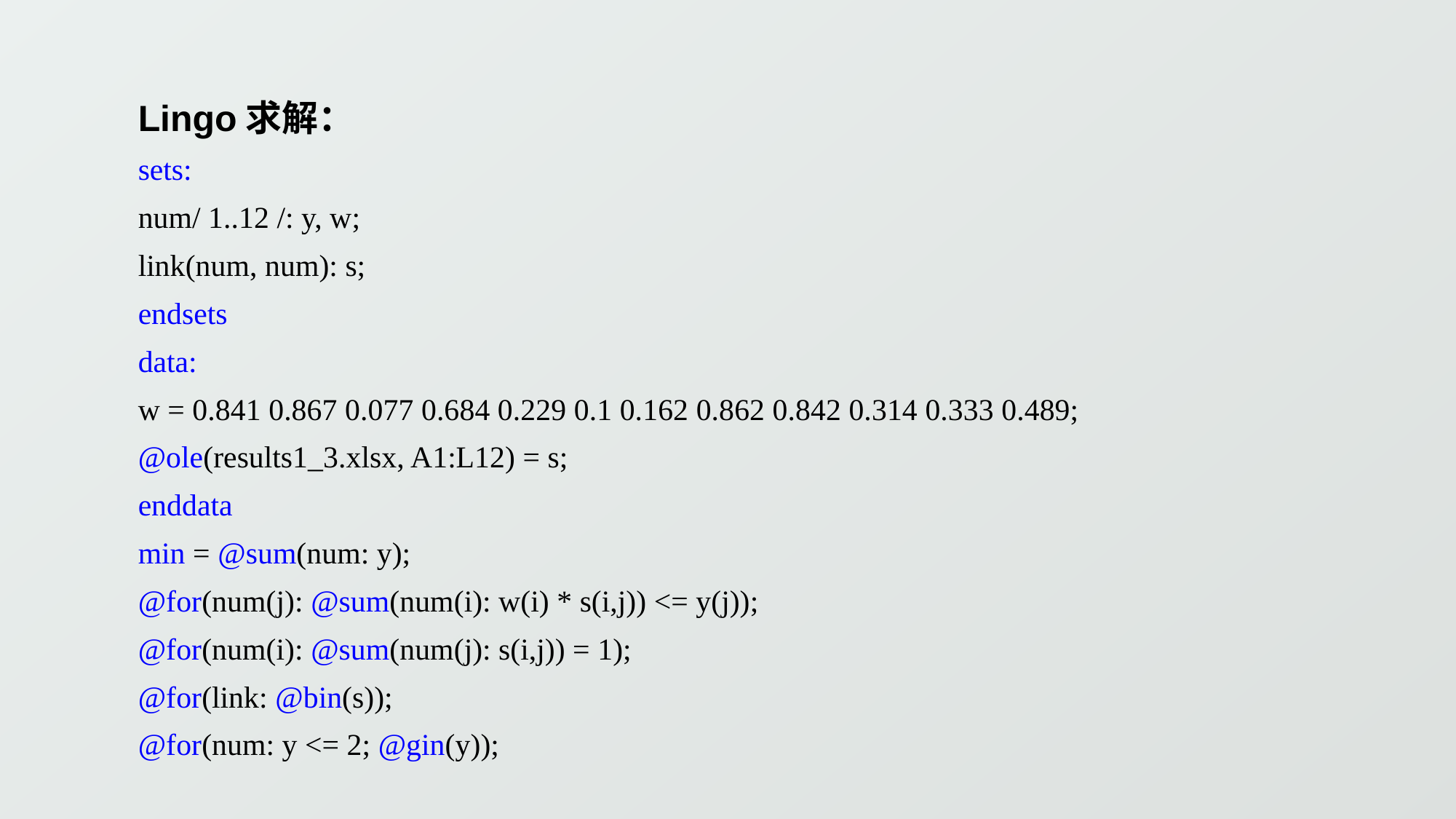

Lingo求解：
sets:
num/ 1..12 /: y, w;
link(num, num): s;
endsets
data:
w = 0.841 0.867 0.077 0.684 0.229 0.1 0.162 0.862 0.842 0.314 0.333 0.489;
@ole(results1_3.xlsx, A1:L12) = s;
enddata
min = @sum(num: y);
@for(num(j): @sum(num(i): w(i) * s(i,j)) <= y(j));
@for(num(i): @sum(num(j): s(i,j)) = 1);
@for(link: @bin(s));
@for(num: y <= 2; @gin(y));